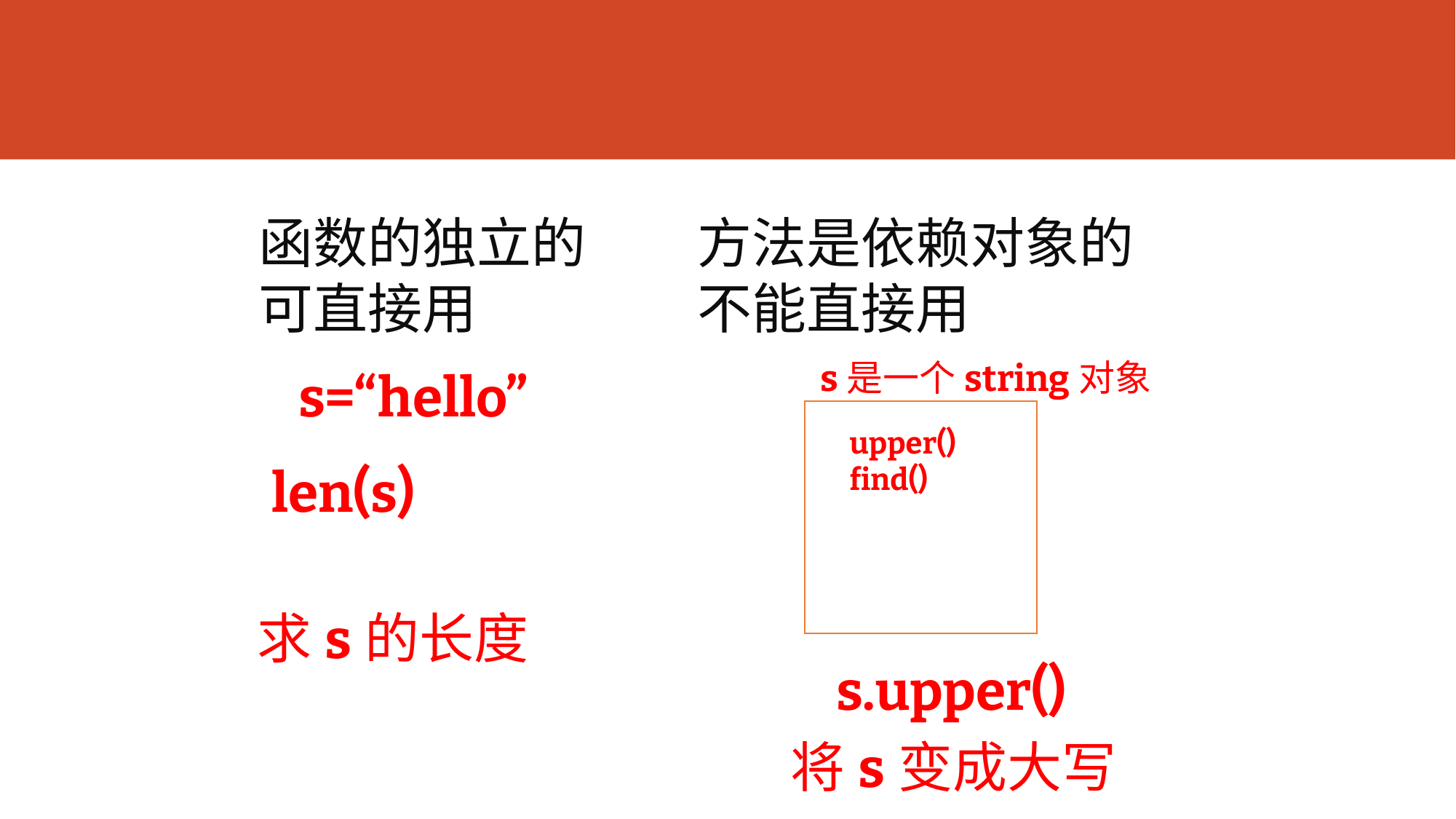

#
函数的独立的
可直接用
方法是依赖对象的
不能直接用
s是一个string对象
s=“hello”

upper()
find()
len(s)
求s的长度
s.upper()
将s变成大写